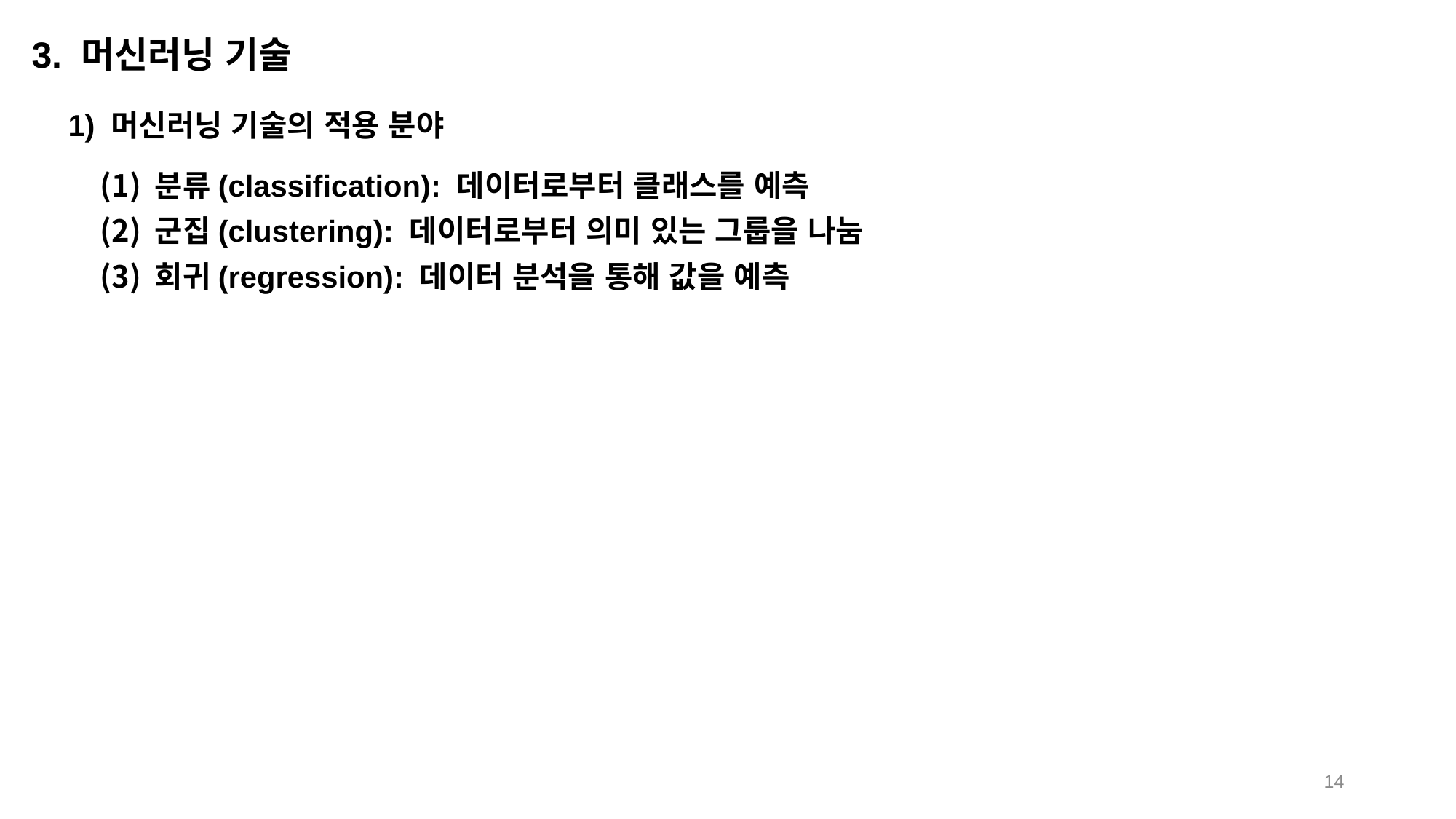

3. 머신러닝 기술
1) 머신러닝 기술의 적용 분야
분류(classification): 데이터로부터 클래스를 예측
군집(clustering): 데이터로부터 의미 있는 그룹을 나눔
회귀(regression): 데이터 분석을 통해 값을 예측
14